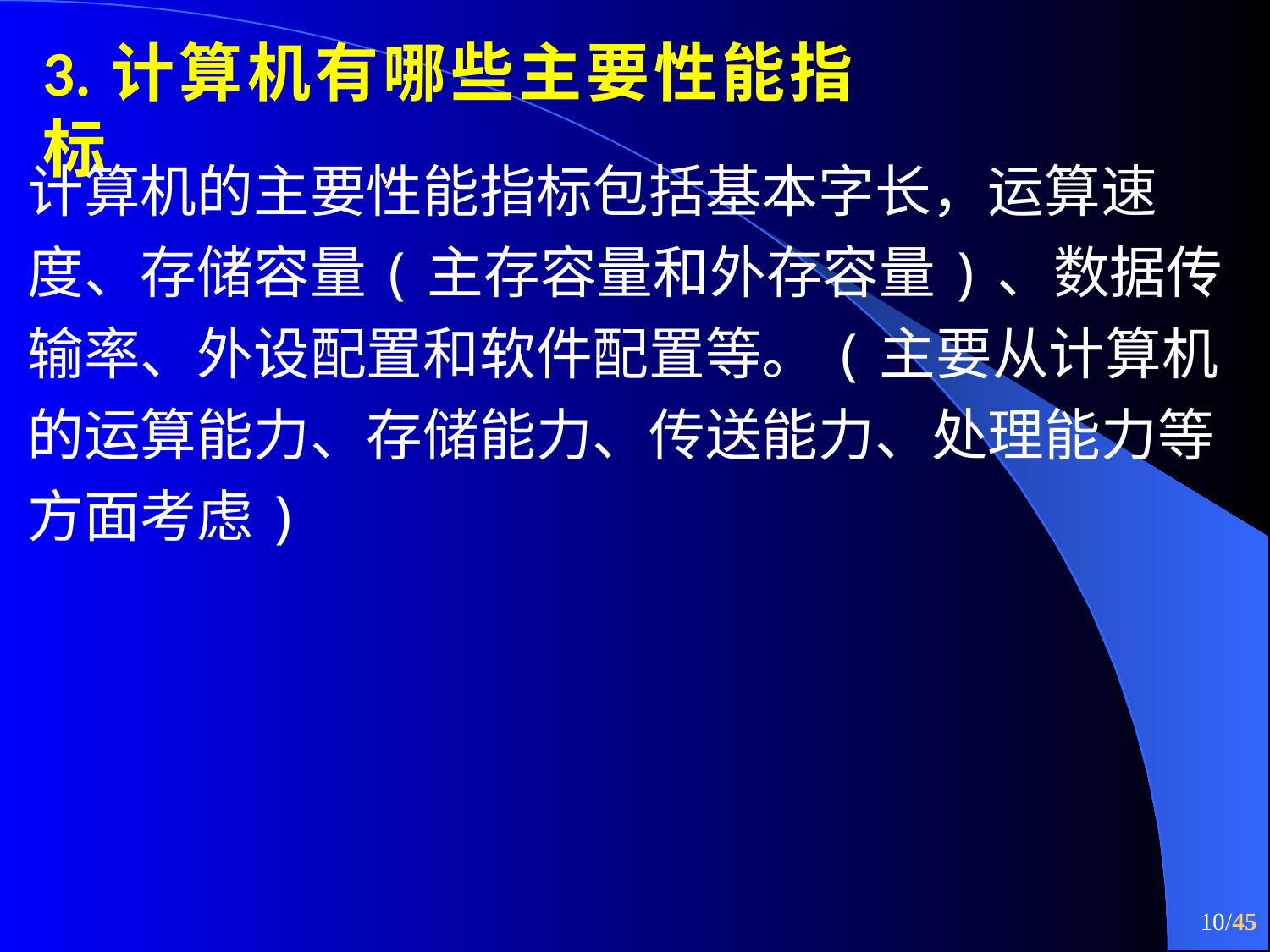

3.计算机有哪些主要性能指标
计算机的主要性能指标包括基本字长，运算速度、存储容量(主存容量和外存容量)、数据传输率、外设配置和软件配置等。(主要从计算机的运算能力、存储能力、传送能力、处理能力等方面考虑)
10/45